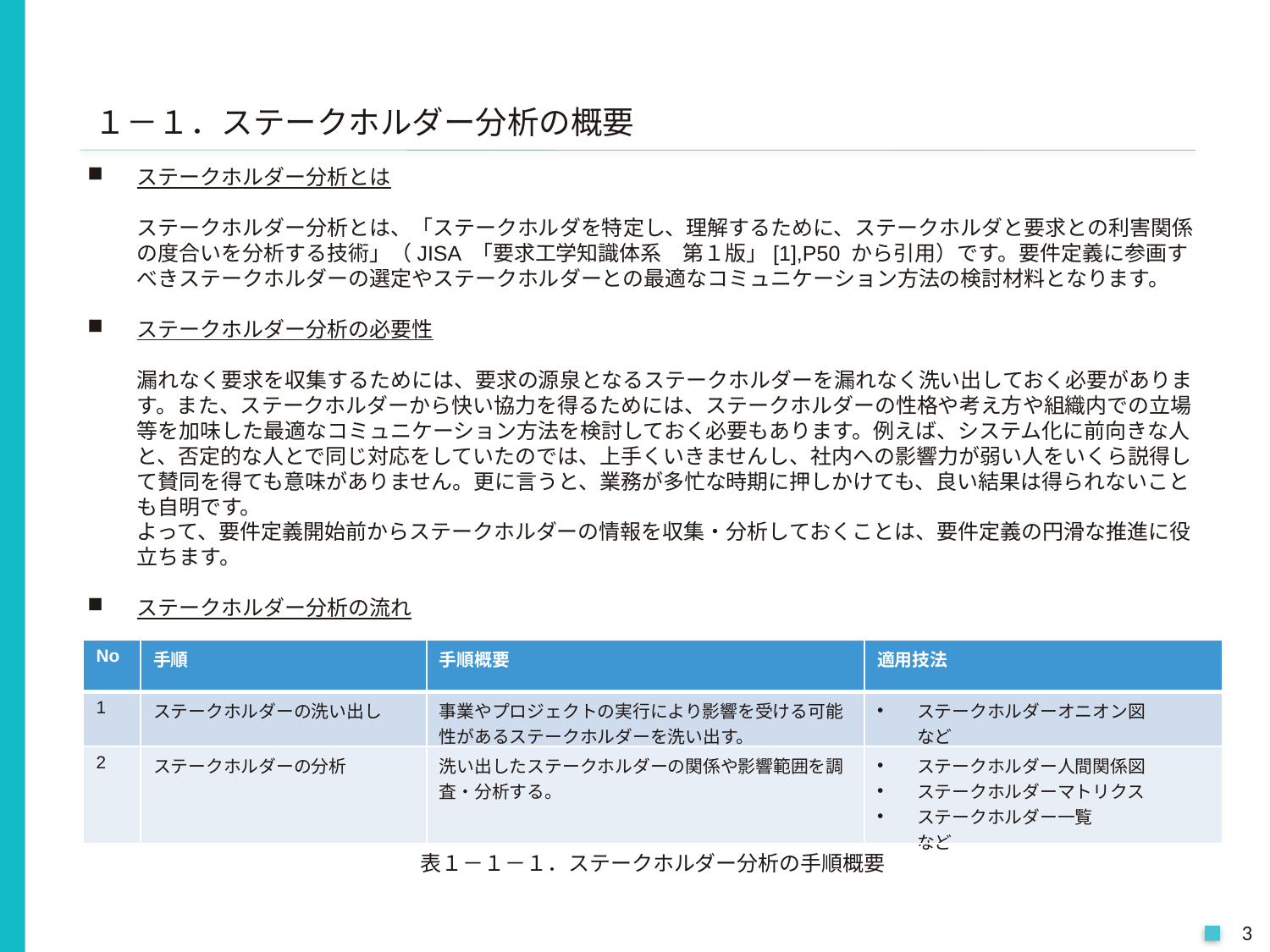

１－１．ステークホルダー分析の概要
ステークホルダー分析とは
ステークホルダー分析とは、「ステークホルダを特定し、理解するために、ステークホルダと要求との利害関係の度合いを分析する技術」（JISA 「要求工学知識体系　第１版」[1],P50 から引用）です。要件定義に参画すべきステークホルダーの選定やステークホルダーとの最適なコミュニケーション方法の検討材料となります。

ステークホルダー分析の必要性
漏れなく要求を収集するためには、要求の源泉となるステークホルダーを漏れなく洗い出しておく必要があります。また、ステークホルダーから快い協力を得るためには、ステークホルダーの性格や考え方や組織内での立場等を加味した最適なコミュニケーション方法を検討しておく必要もあります。例えば、システム化に前向きな人と、否定的な人とで同じ対応をしていたのでは、上手くいきませんし、社内への影響力が弱い人をいくら説得して賛同を得ても意味がありません。更に言うと、業務が多忙な時期に押しかけても、良い結果は得られないことも自明です。
よって、要件定義開始前からステークホルダーの情報を収集・分析しておくことは、要件定義の円滑な推進に役立ちます。
ステークホルダー分析の流れ
ステークホルダー分析の流れ及びその際に利用できる適用技法は、以下の通りです。
| No | 手順 | 手順概要 | 適用技法 |
| --- | --- | --- | --- |
| 1 | ステークホルダーの洗い出し | 事業やプロジェクトの実行により影響を受ける可能性があるステークホルダーを洗い出す。 | ステークホルダーオニオン図 など |
| 2 | ステークホルダーの分析 | 洗い出したステークホルダーの関係や影響範囲を調査・分析する。 | ステークホルダー人間関係図 ステークホルダーマトリクス ステークホルダー一覧 など |
表１－１－１．ステークホルダー分析の手順概要
3